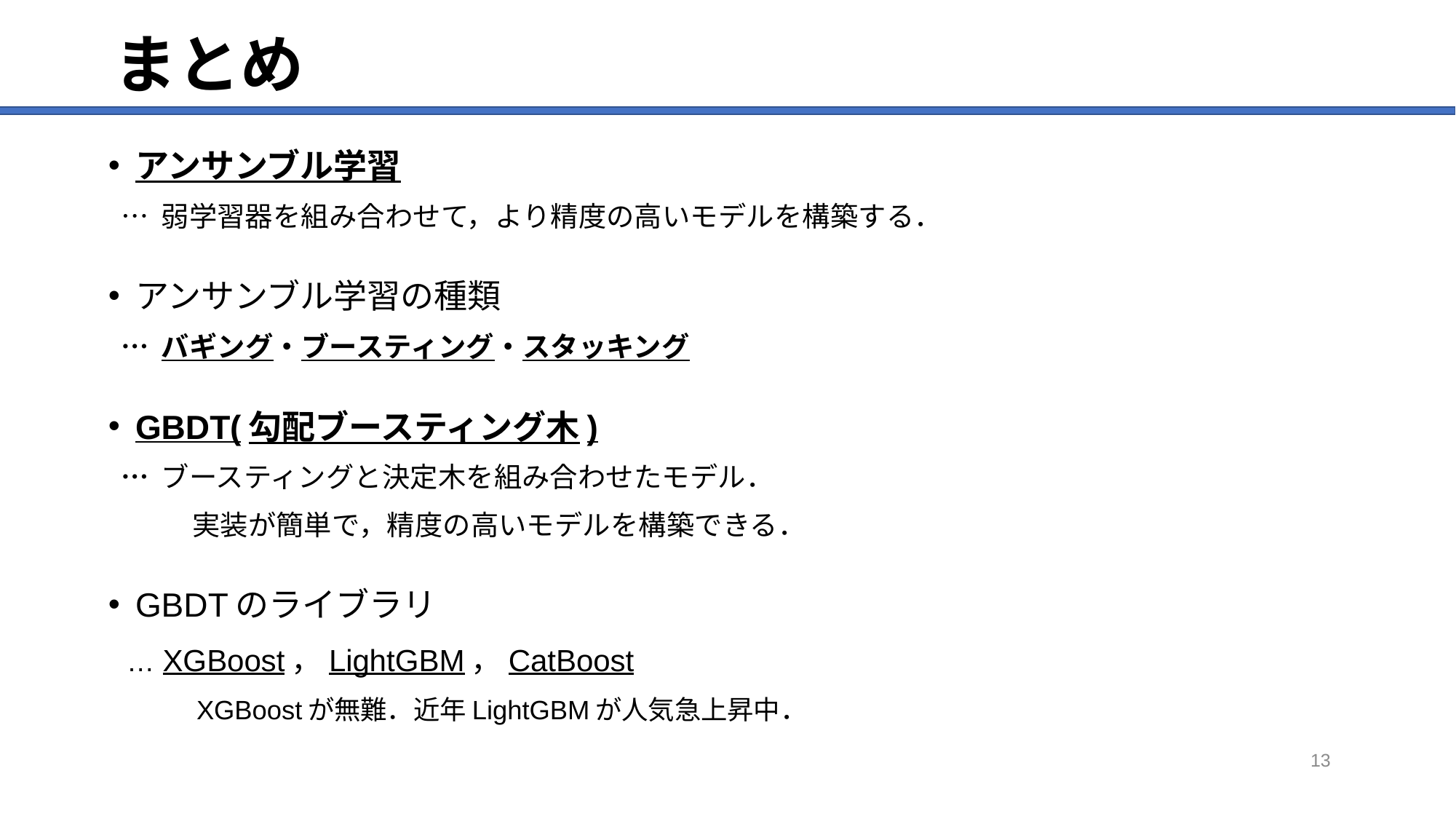

# まとめ

アンサンブル学習
  … 弱学習器を組み合わせて，より精度の高いモデルを構築する．

アンサンブル学習の種類
  … バギング・ブースティング・スタッキング

GBDT(勾配ブースティング木)
  … ブースティングと決定木を組み合わせたモデル．
　　　実装が簡単で，精度の高いモデルを構築できる．

GBDTのライブラリ
  … XGBoost，LightGBM，CatBoost
　　　XGBoostが無難．近年LightGBMが人気急上昇中．
13